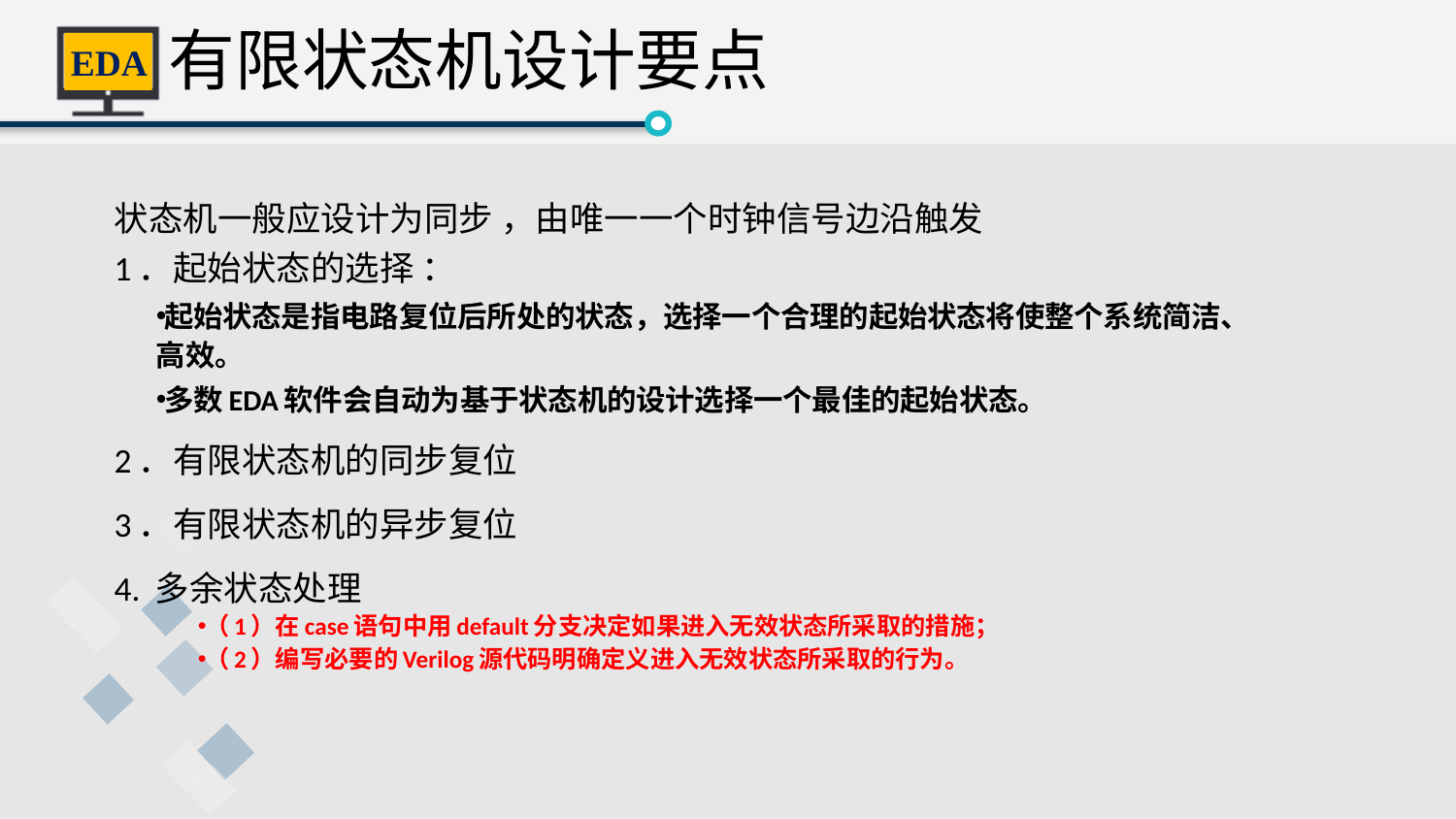

有限状态机设计要点
状态机一般应设计为同步 ，由唯一一个时钟信号边沿触发
1．起始状态的选择 ：
起始状态是指电路复位后所处的状态，选择一个合理的起始状态将使整个系统简洁、高效。
多数EDA软件会自动为基于状态机的设计选择一个最佳的起始状态。
2．有限状态机的同步复位
3．有限状态机的异步复位
4. 多余状态处理
（1）在case语句中用default分支决定如果进入无效状态所采取的措施；
（2）编写必要的Verilog源代码明确定义进入无效状态所采取的行为。